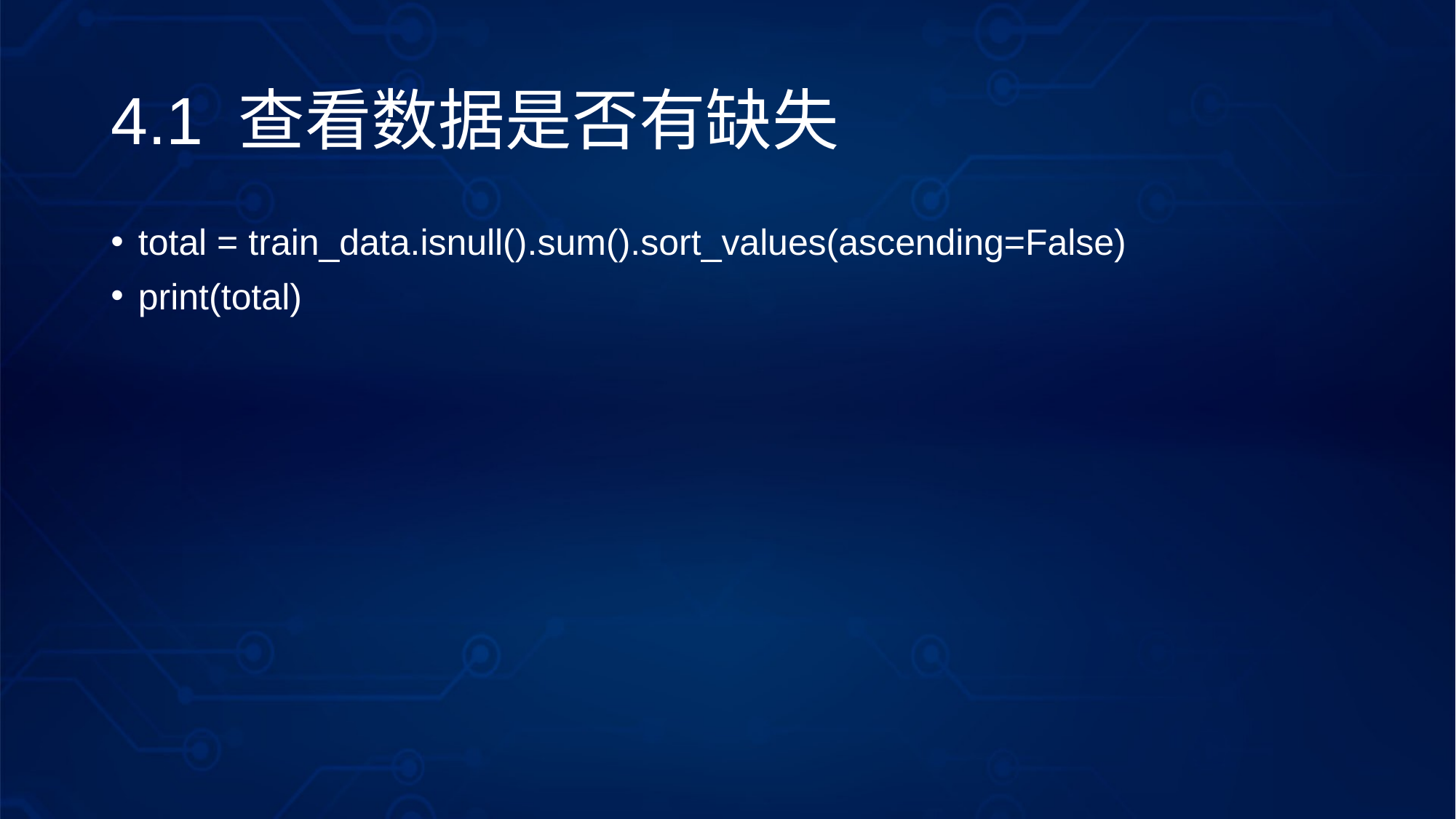

# 4.1 查看数据是否有缺失
total = train_data.isnull().sum().sort_values(ascending=False)
print(total)